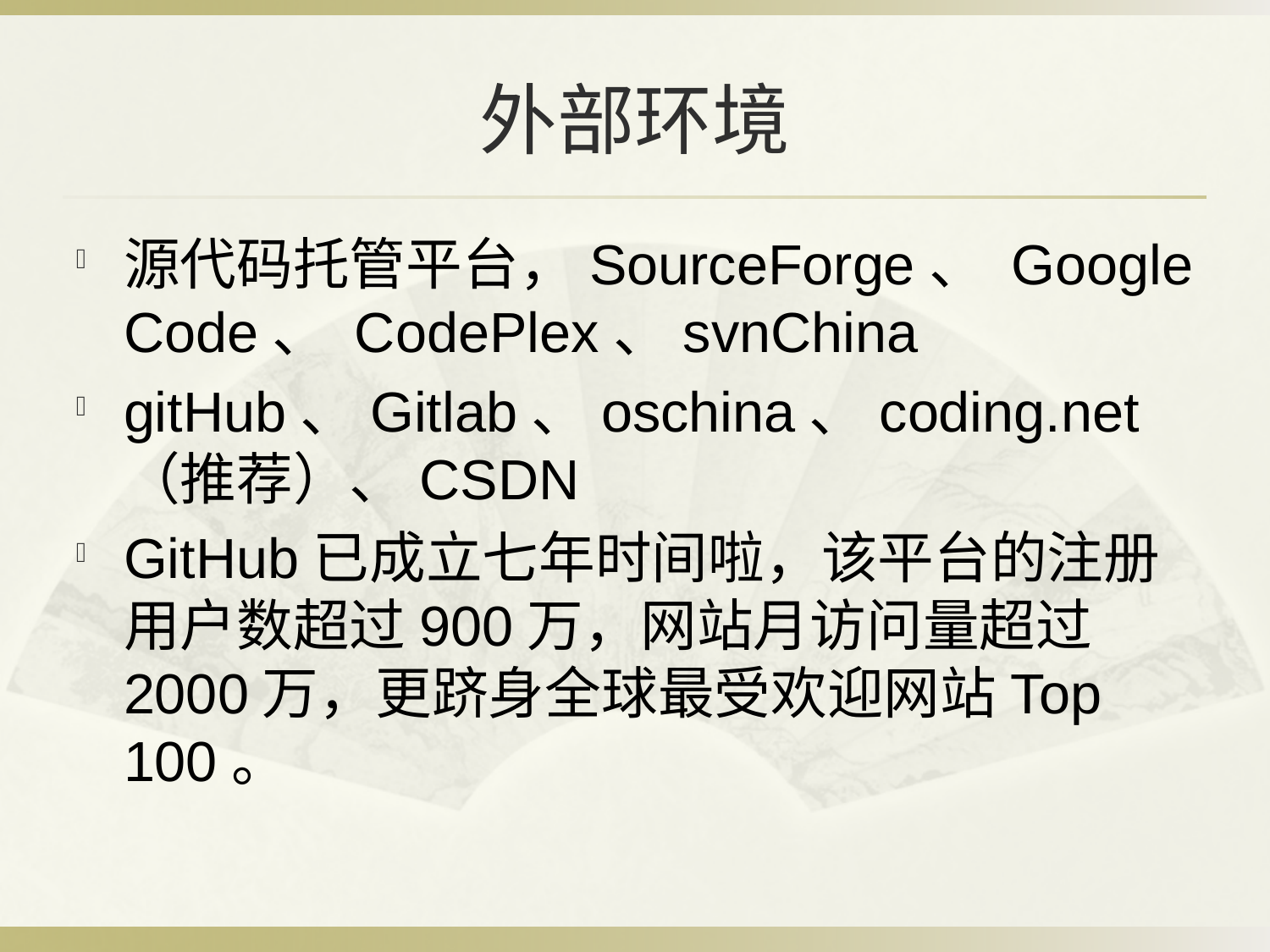

# 外部环境
源代码托管平台，SourceForge、 Google Code、 CodePlex、svnChina
gitHub、Gitlab、oschina、coding.net（推荐）、CSDN
GitHub已成立七年时间啦，该平台的注册用户数超过900万，网站月访问量超过2000万，更跻身全球最受欢迎网站Top 100。